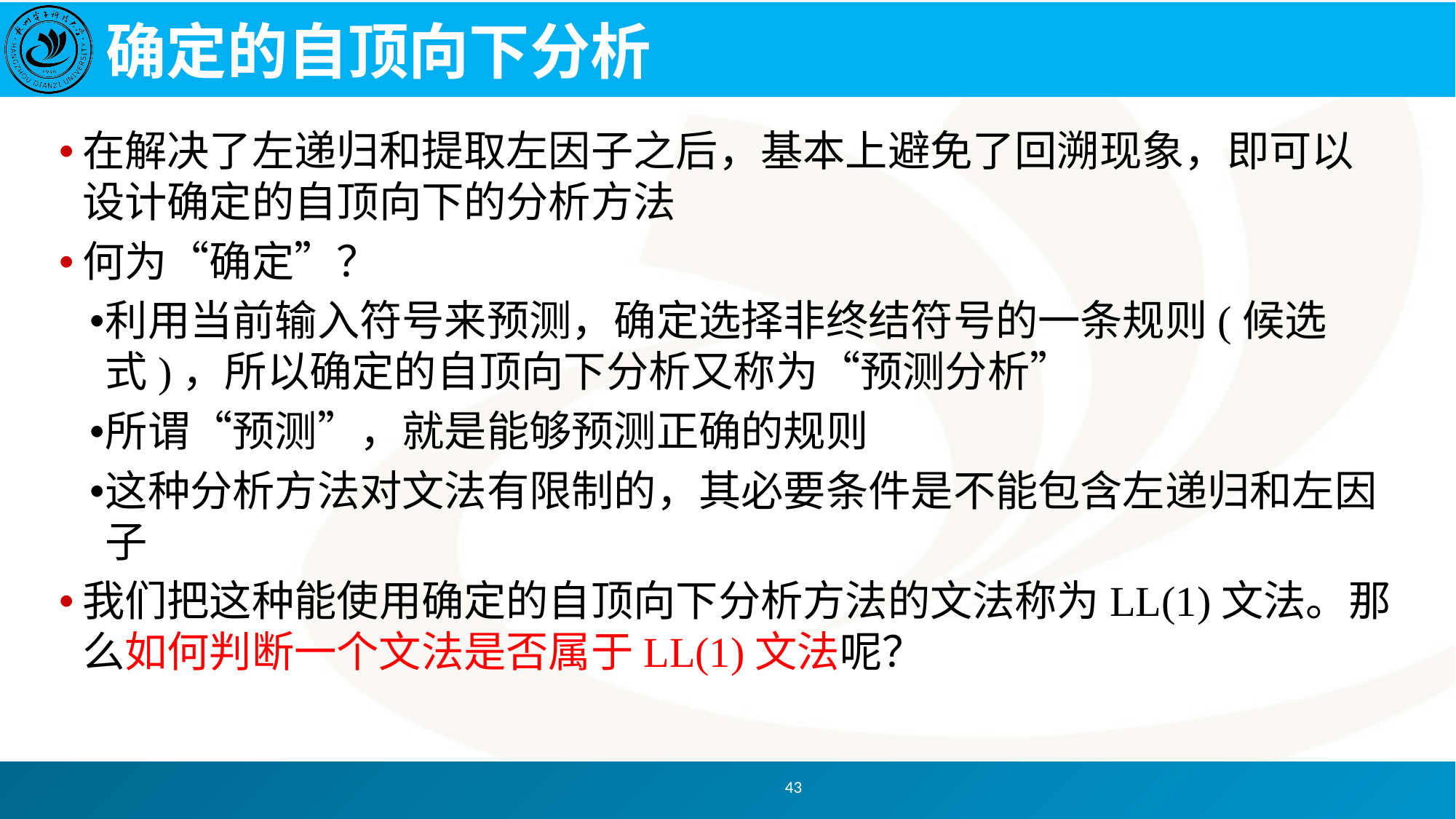

# 确定的自顶向下分析
在解决了左递归和提取左因子之后，基本上避免了回溯现象，即可以设计确定的自顶向下的分析方法
何为“确定”？
利用当前输入符号来预测，确定选择非终结符号的一条规则(候选式)，所以确定的自顶向下分析又称为“预测分析”
所谓“预测”，就是能够预测正确的规则
这种分析方法对文法有限制的，其必要条件是不能包含左递归和左因子
我们把这种能使用确定的自顶向下分析方法的文法称为LL(1)文法。那么如何判断一个文法是否属于LL(1)文法呢？
43